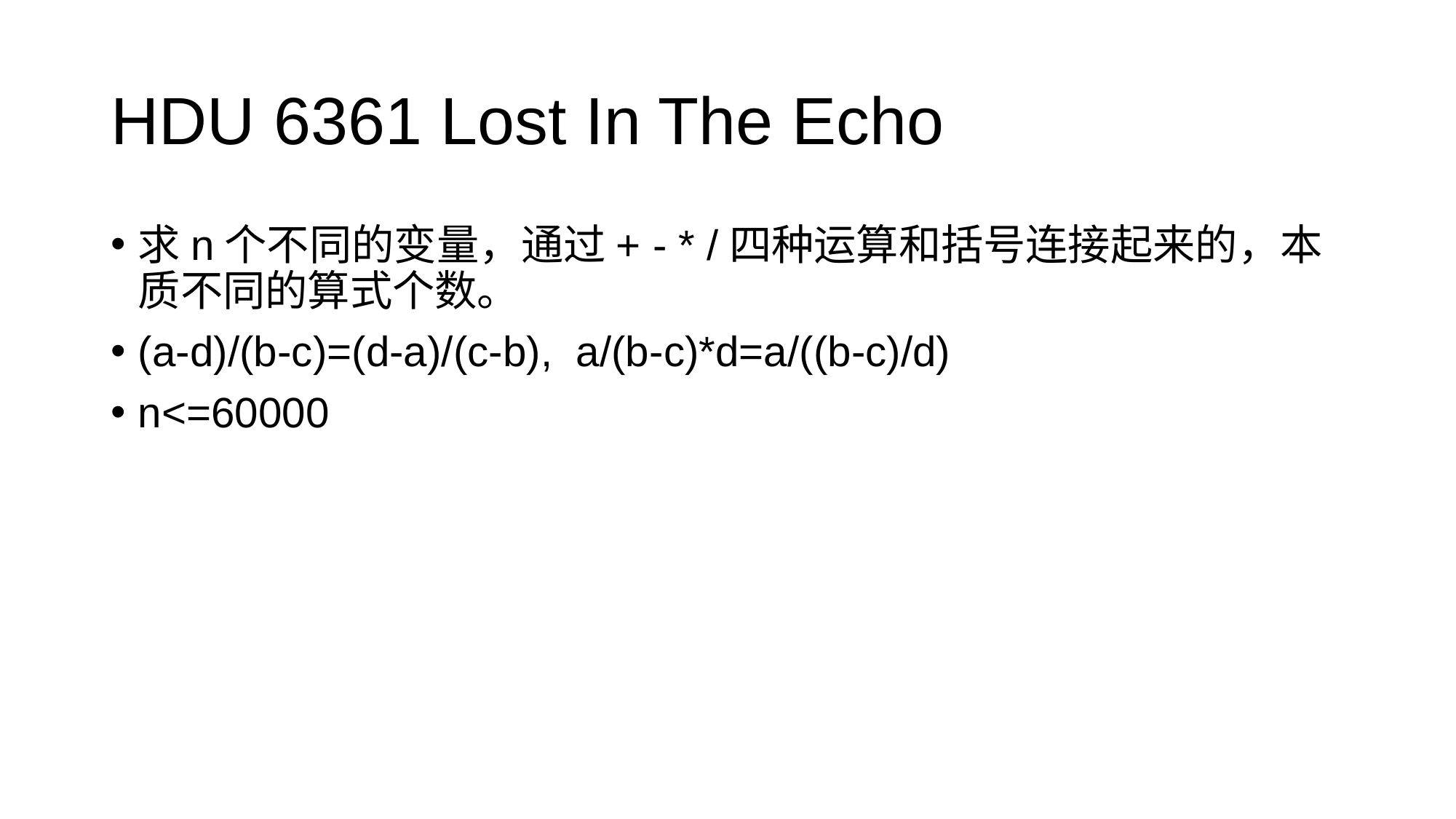

# HDU 6361 Lost In The Echo
求n个不同的变量，通过+ - * /四种运算和括号连接起来的，本质不同的算式个数。
(a-d)/(b-c)=(d-a)/(c-b),  a/(b-c)*d=a/((b-c)/d)
n<=60000